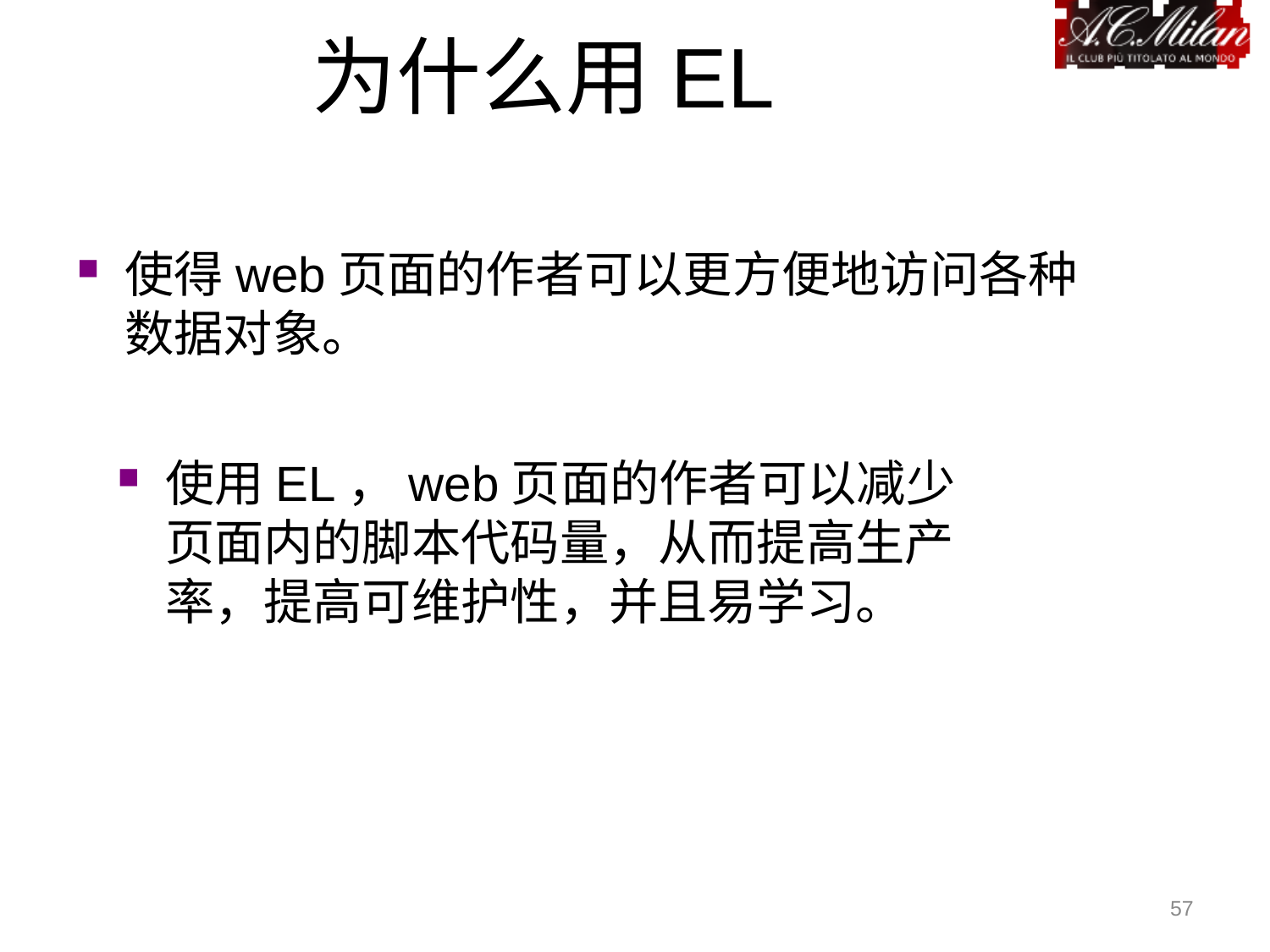

为什么用EL
使得web页面的作者可以更方便地访问各种数据对象。
使用EL，web页面的作者可以减少页面内的脚本代码量，从而提高生产率，提高可维护性，并且易学习。
57